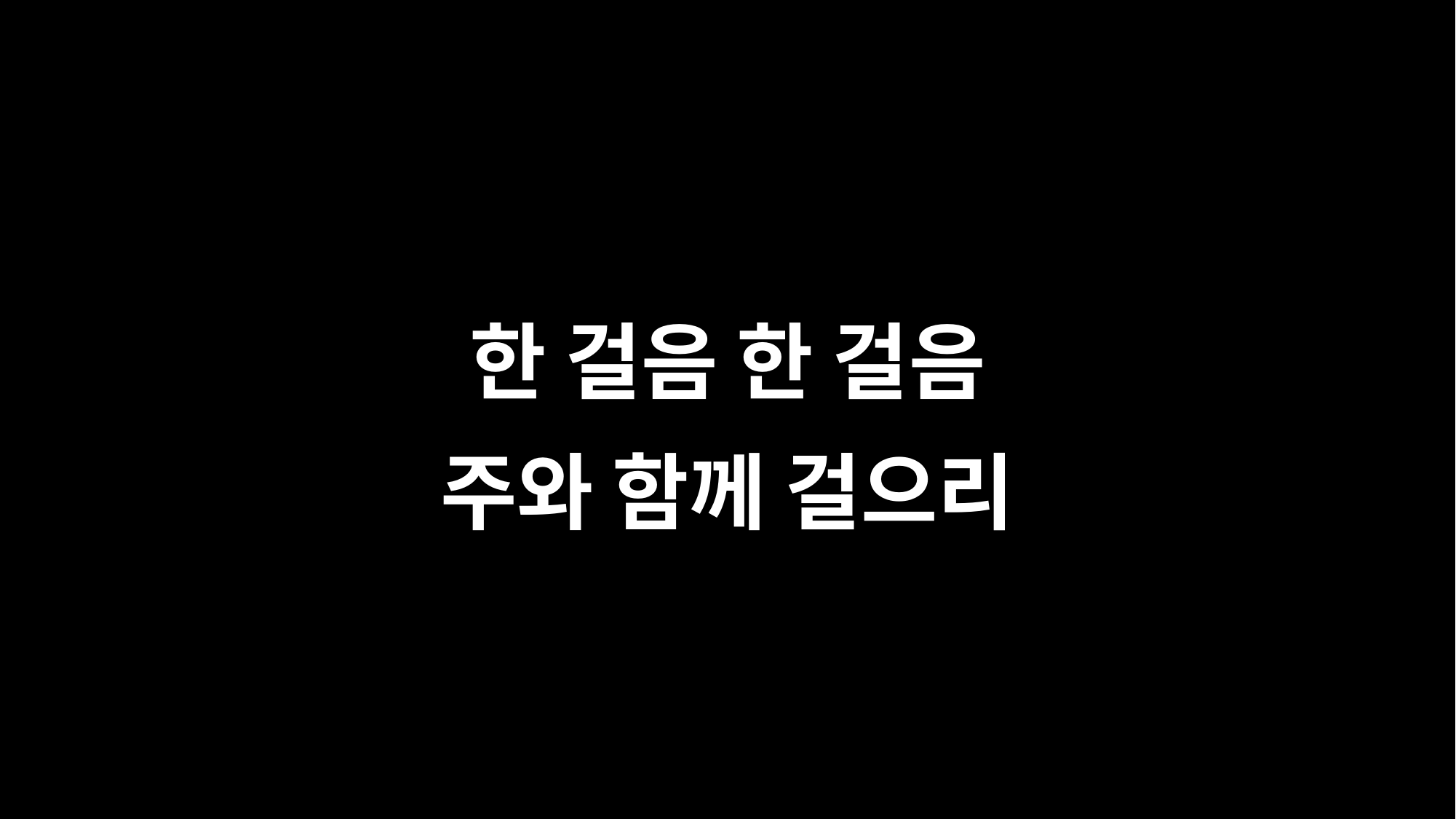

한 걸음 한 걸음
주와 함께 걸으리